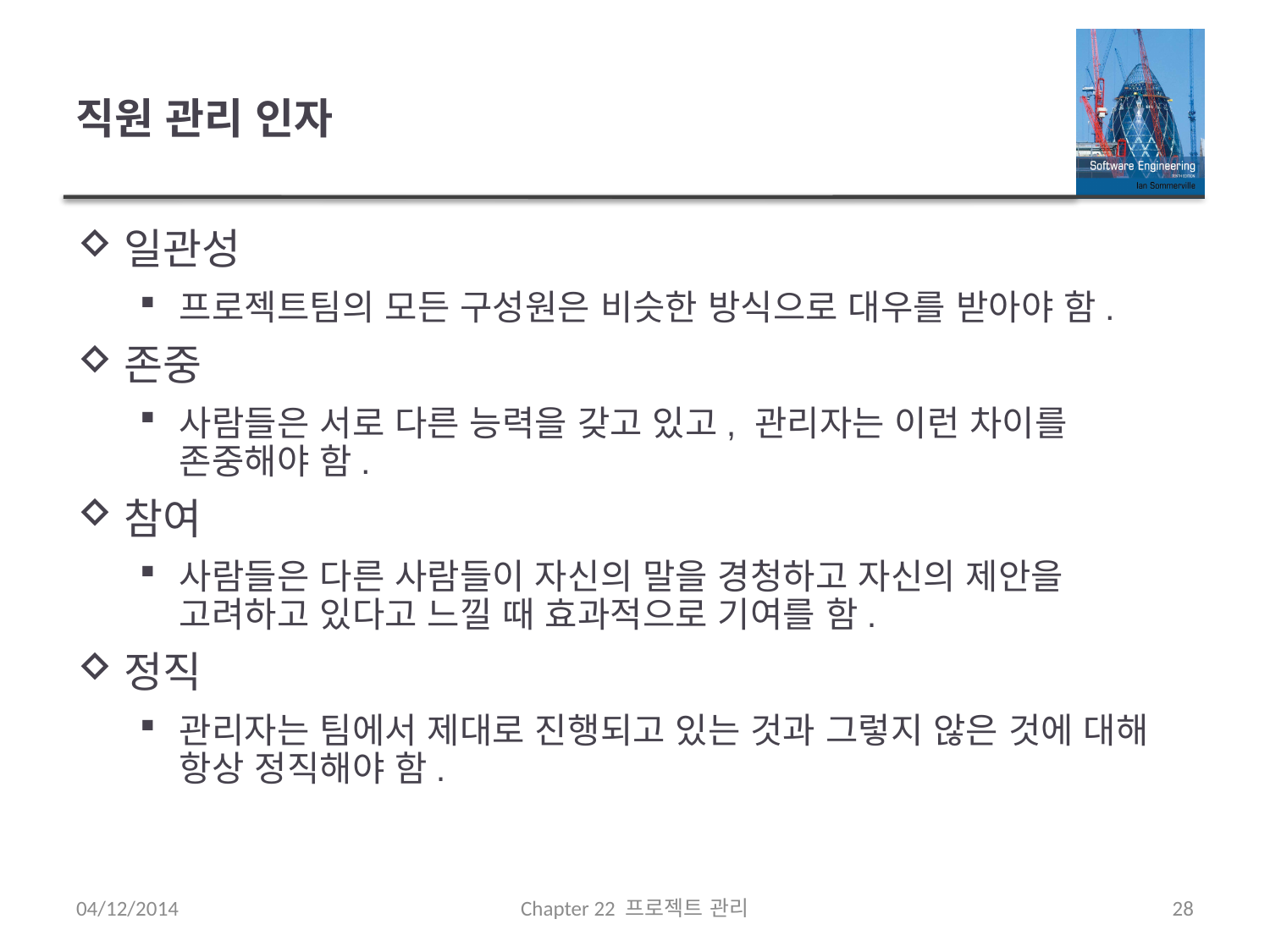

# 직원 관리 인자
일관성
프로젝트팀의 모든 구성원은 비슷한 방식으로 대우를 받아야 함.
존중
사람들은 서로 다른 능력을 갖고 있고, 관리자는 이런 차이를 존중해야 함.
참여
사람들은 다른 사람들이 자신의 말을 경청하고 자신의 제안을 고려하고 있다고 느낄 때 효과적으로 기여를 함.
정직
관리자는 팀에서 제대로 진행되고 있는 것과 그렇지 않은 것에 대해 항상 정직해야 함.
04/12/2014
Chapter 22 프로젝트 관리
28